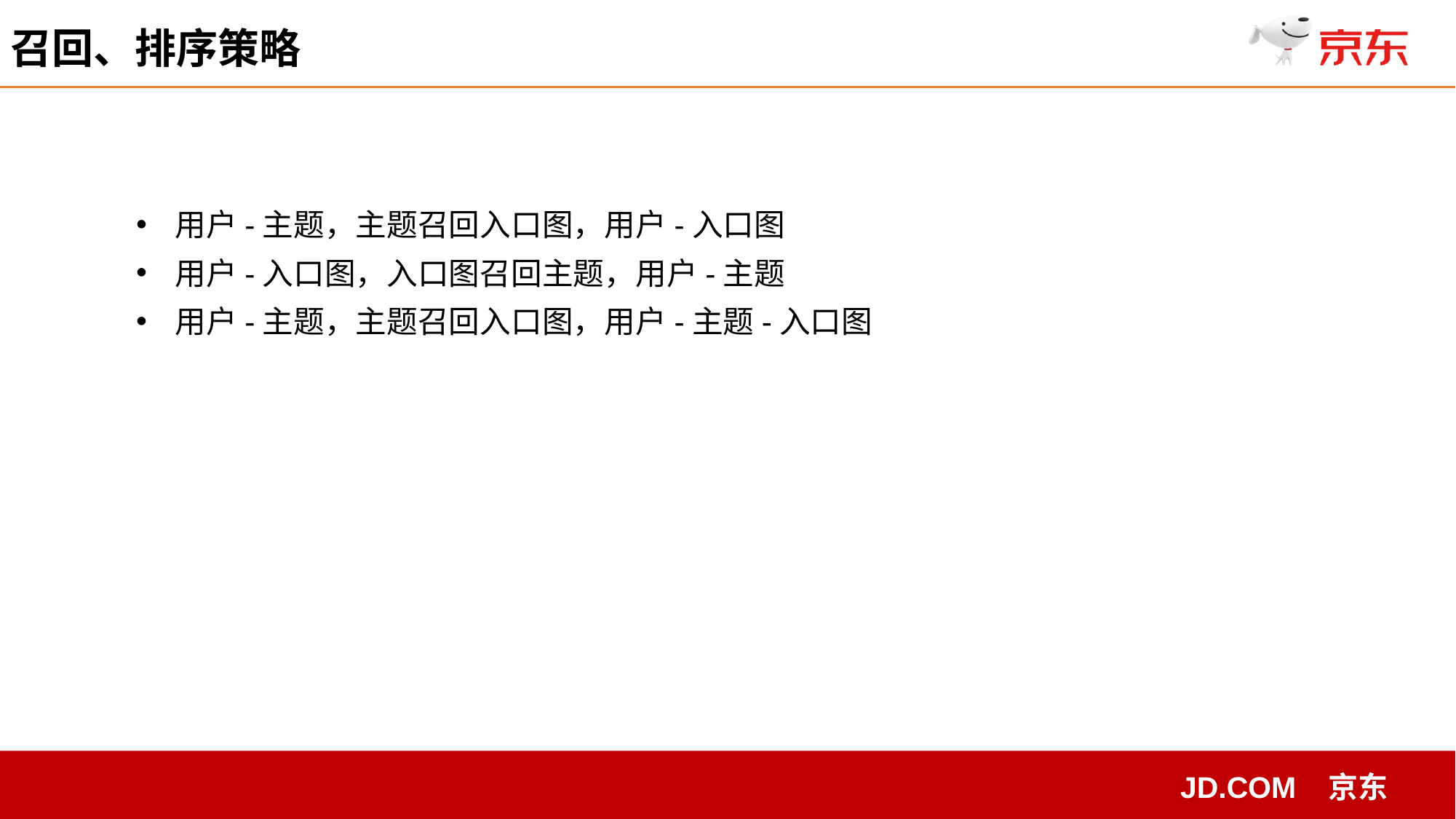

召回、排序策略
用户-主题，主题召回入口图，用户-入口图
用户-入口图，入口图召回主题，用户-主题
用户-主题，主题召回入口图，用户-主题-入口图